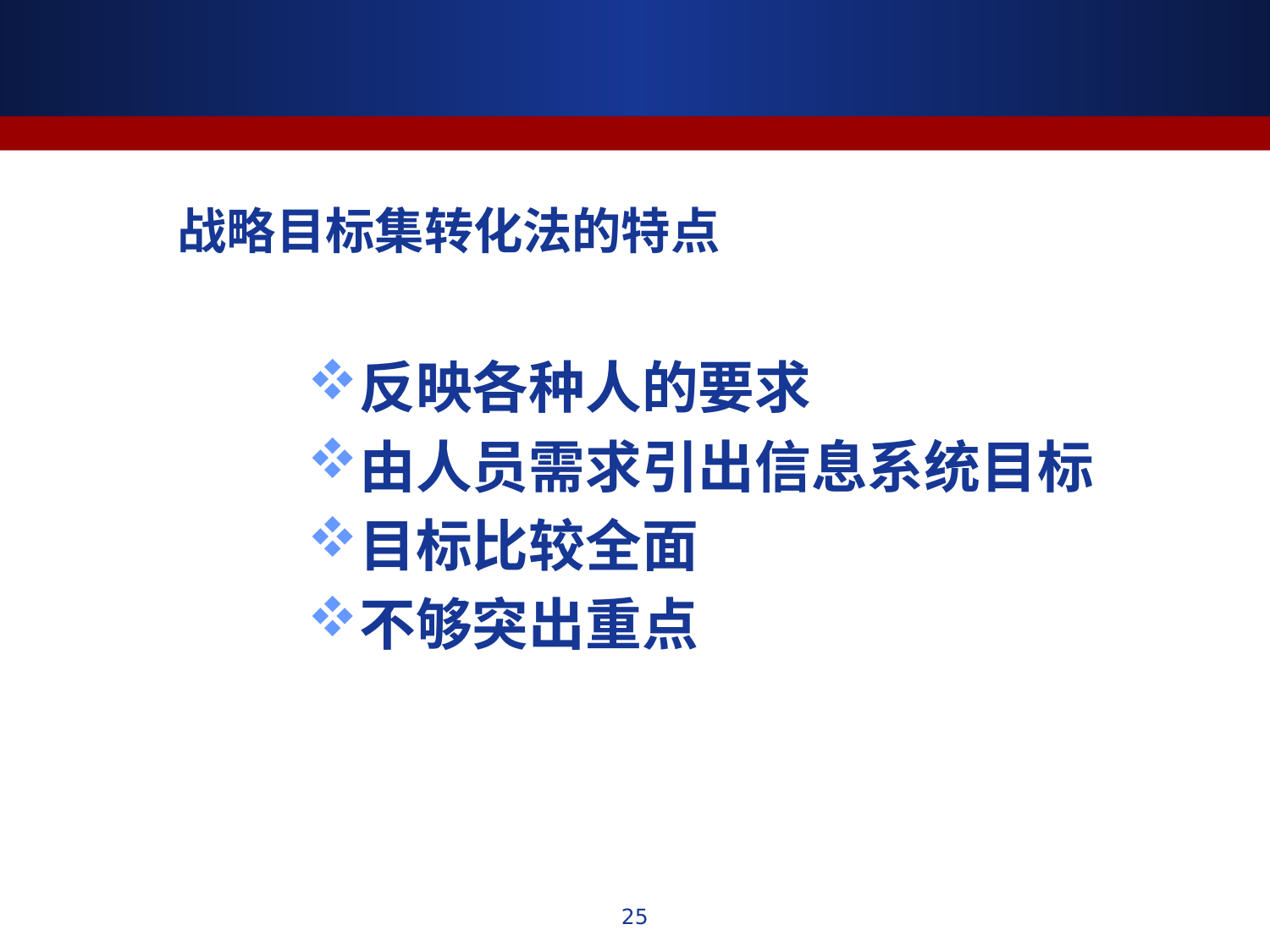

# 战略目标集转化法的特点
反映各种人的要求
由人员需求引出信息系统目标
目标比较全面
不够突出重点
25